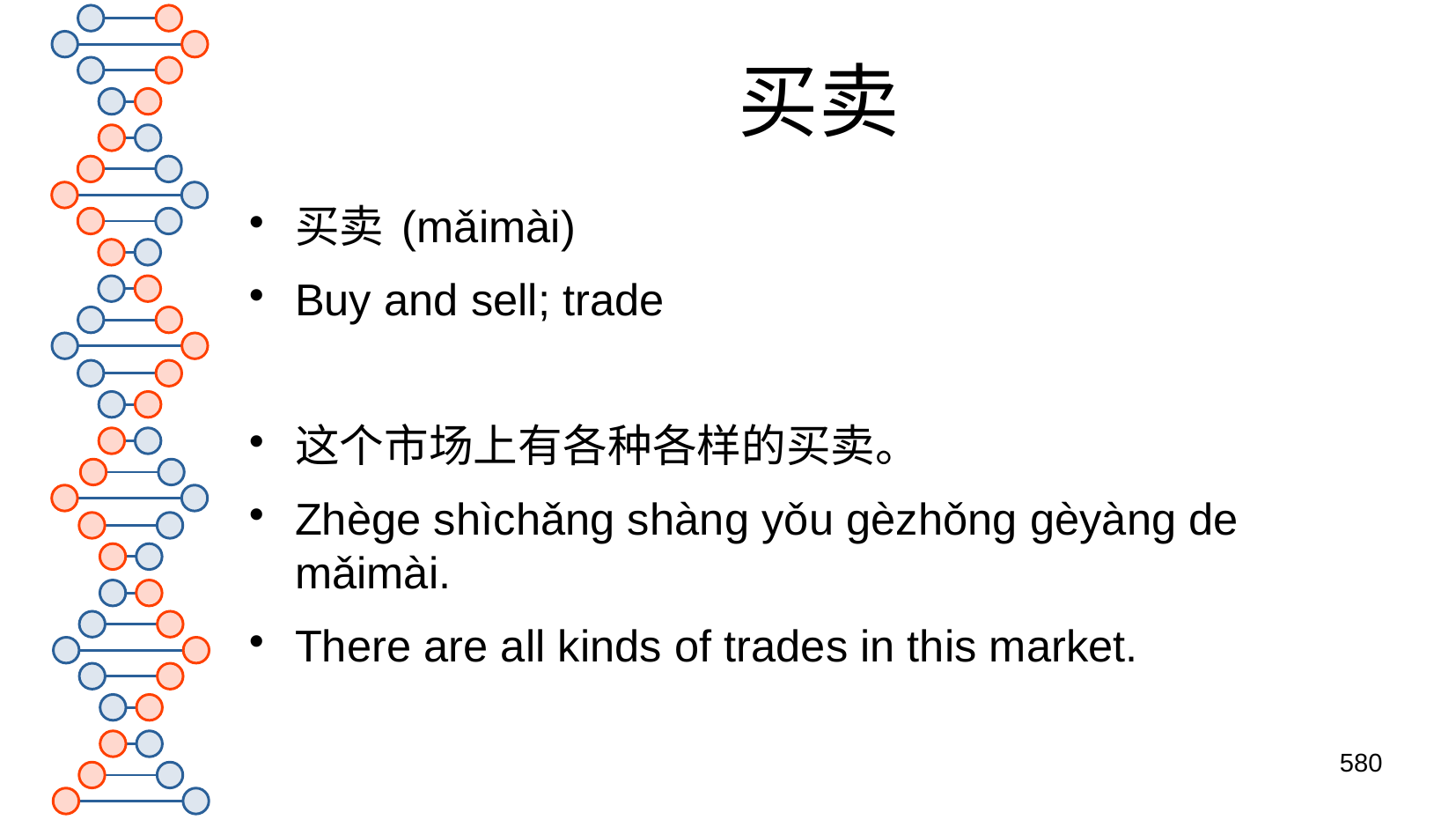

# 买卖
买卖 (mǎimài)
Buy and sell; trade

这个市场上有各种各样的买卖。
Zhège shìchǎng shàng yǒu gèzhǒng gèyàng de mǎimài.
There are all kinds of trades in this market.
580